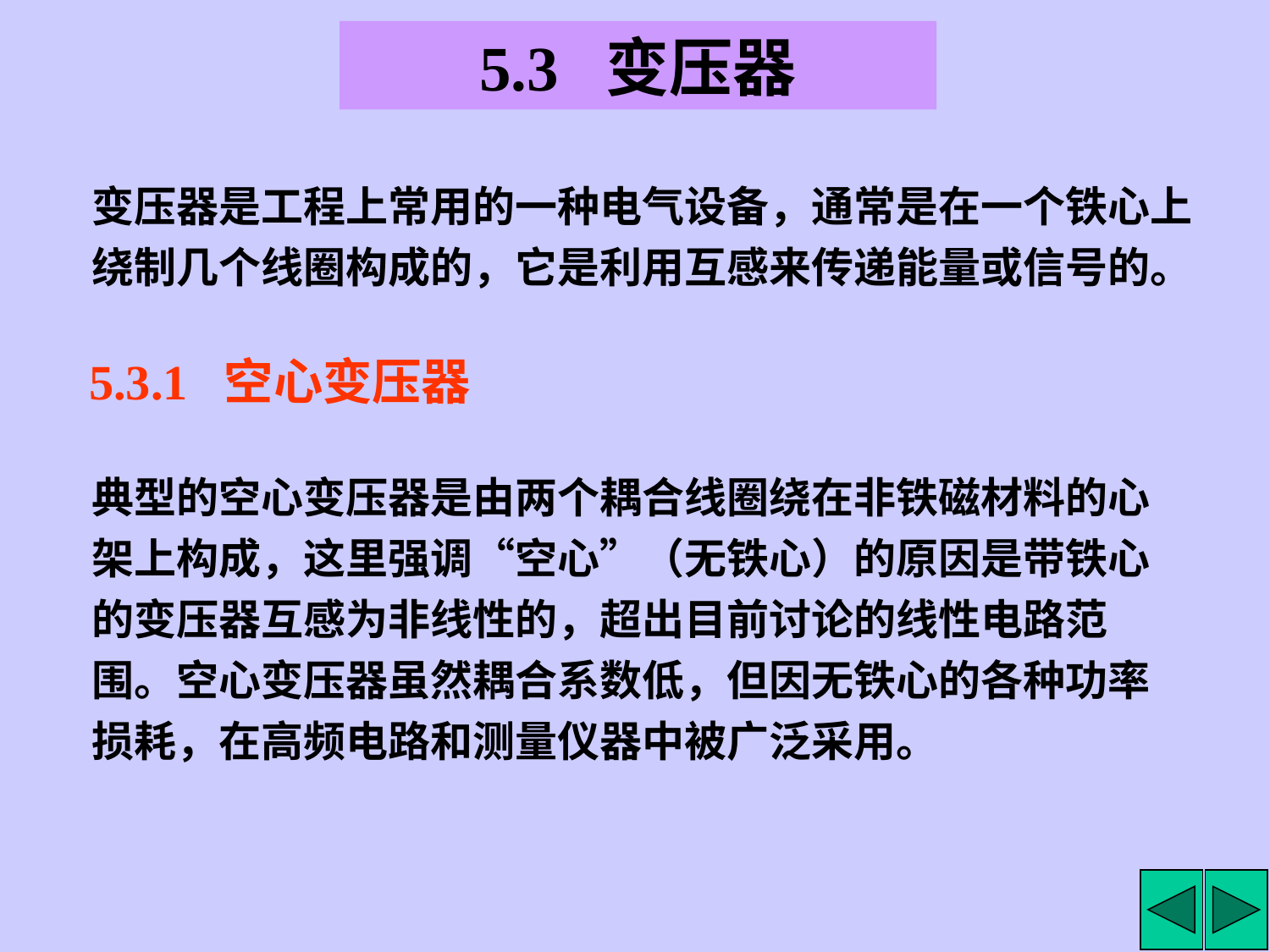

5.3  变压器
变压器是工程上常用的一种电气设备，通常是在一个铁心上绕制几个线圈构成的，它是利用互感来传递能量或信号的。
5.3.1  空心变压器
典型的空心变压器是由两个耦合线圈绕在非铁磁材料的心架上构成，这里强调“空心”（无铁心）的原因是带铁心的变压器互感为非线性的，超出目前讨论的线性电路范围。空心变压器虽然耦合系数低，但因无铁心的各种功率损耗，在高频电路和测量仪器中被广泛采用。